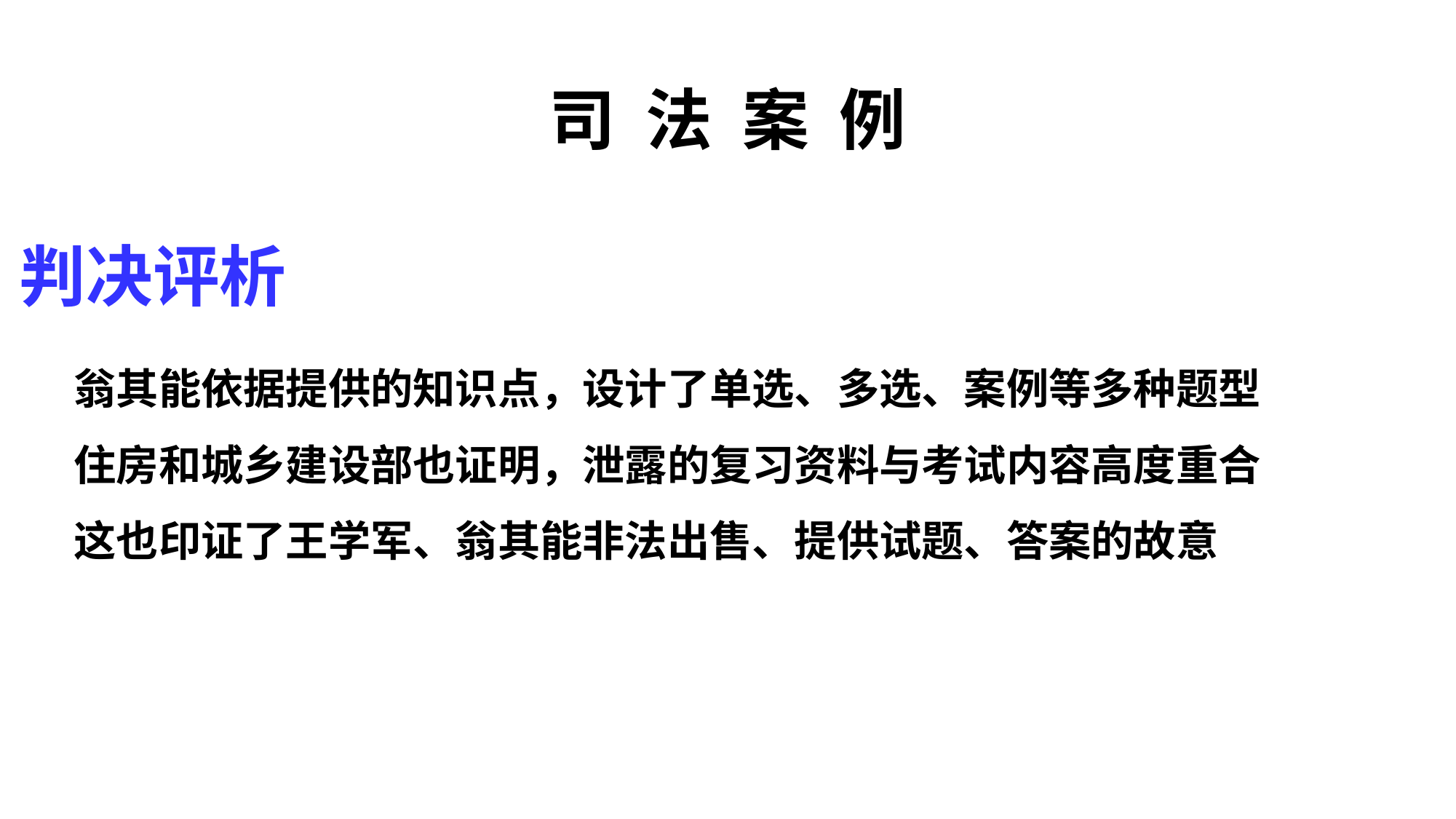

# 司  法  案  例
判决评析

翁其能依据提供的知识点，设计了单选、多选、案例等多种题型
住房和城乡建设部也证明，泄露的复习资料与考试内容高度重合
这也印证了王学军、翁其能非法出售、提供试题、答案的故意